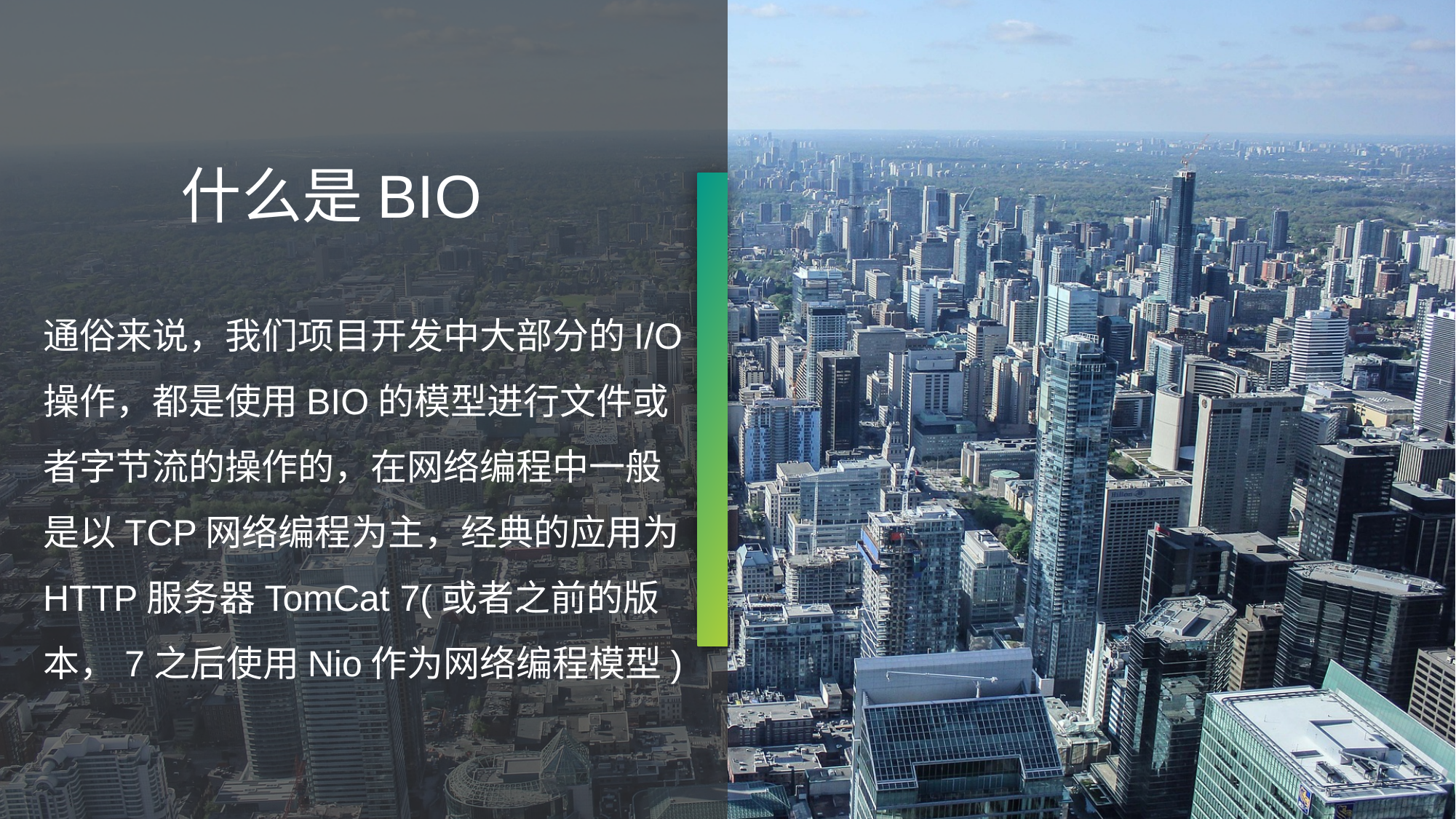

什么是BIO
通俗来说，我们项目开发中大部分的I/O操作，都是使用BIO的模型进行文件或者字节流的操作的，在网络编程中一般是以TCP网络编程为主，经典的应用为HTTP服务器TomCat 7(或者之前的版本，7之后使用Nio作为网络编程模型)